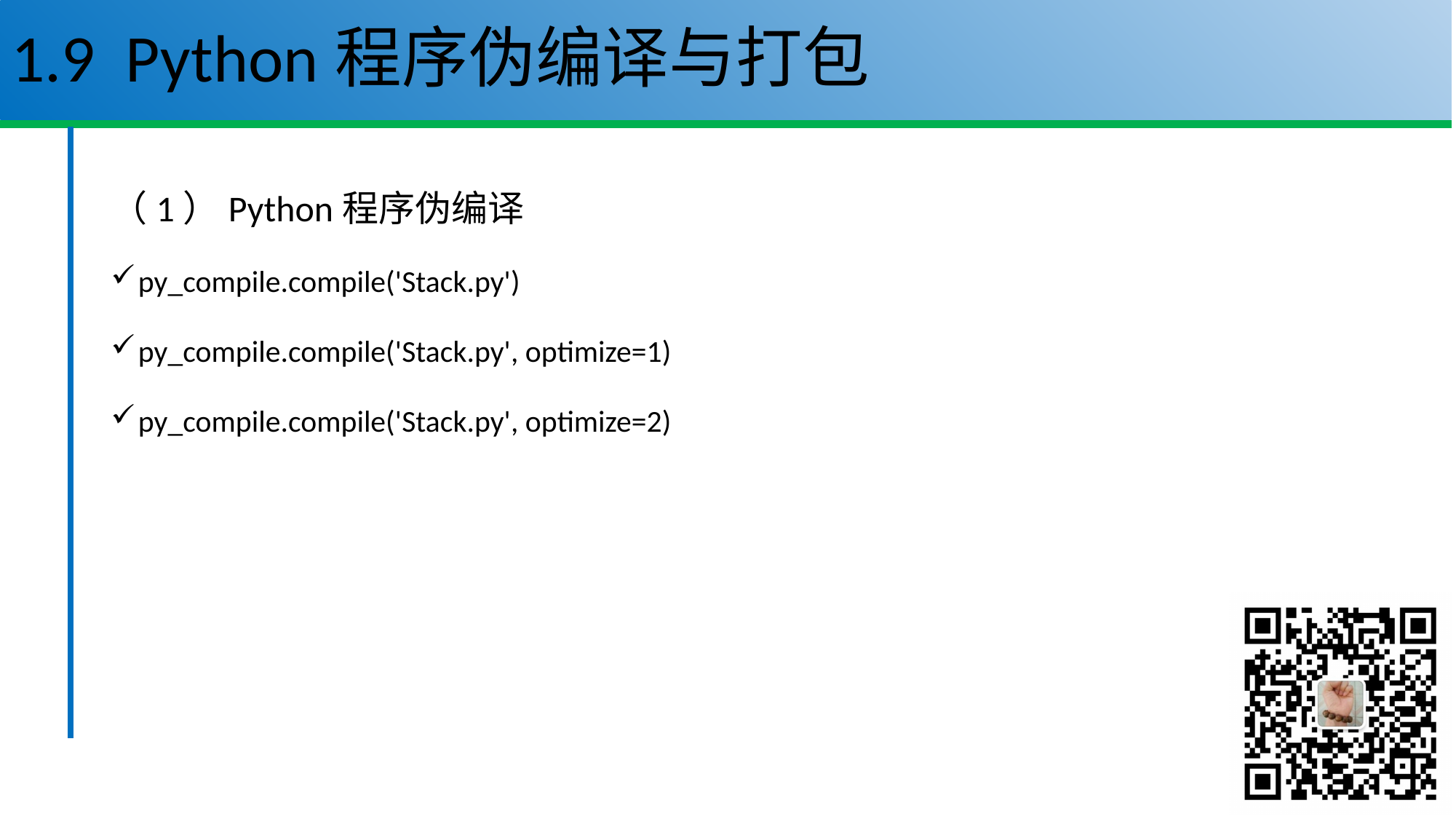

# 1.9  Python程序伪编译与打包
（1）Python程序伪编译
py_compile.compile('Stack.py')
py_compile.compile('Stack.py', optimize=1)
py_compile.compile('Stack.py', optimize=2)
31